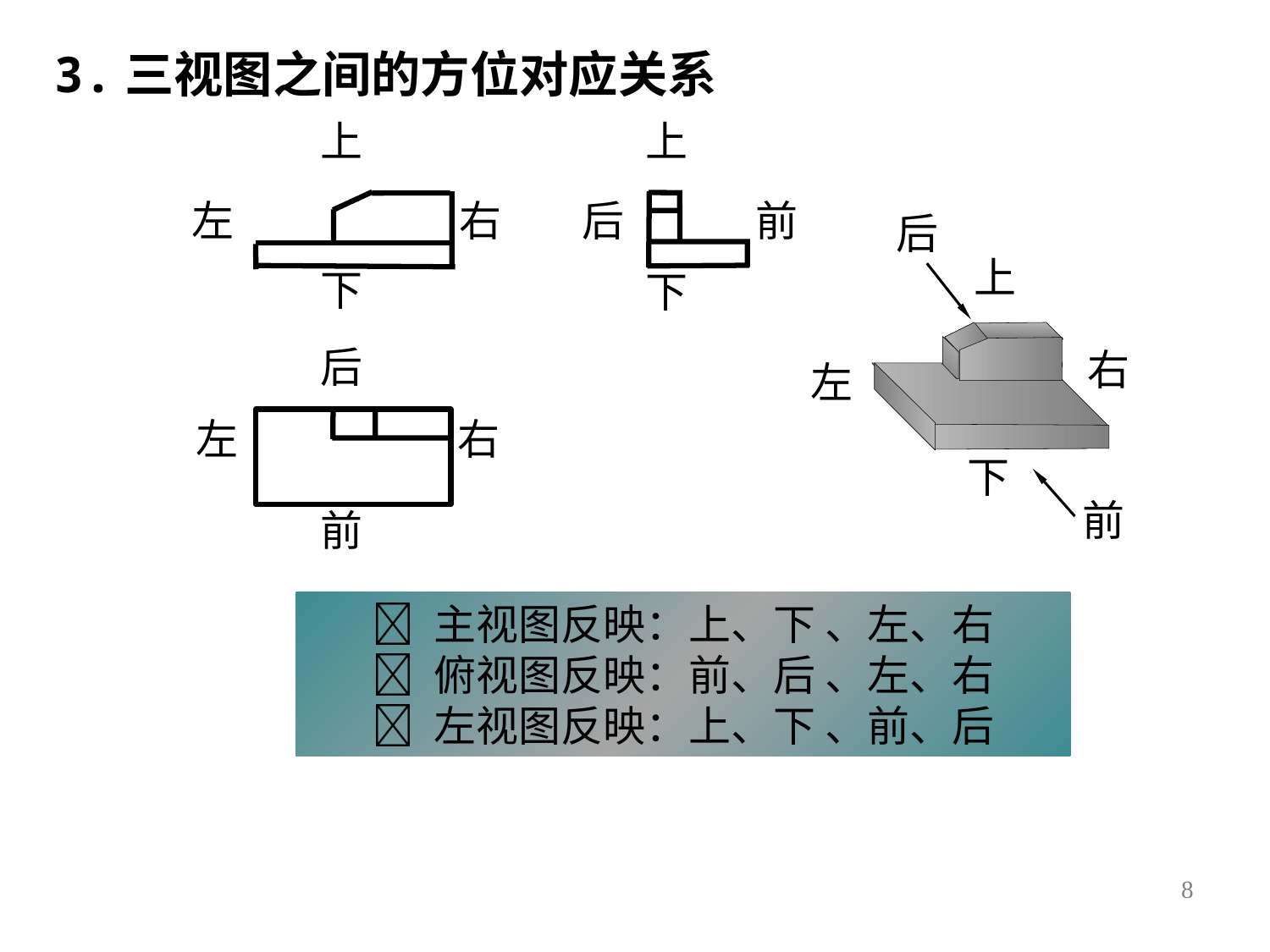

3.三视图之间的方位对应关系
上
上
左
右
后
前

后

上
下
下

后
右
左
左
右

下

前
前
• 主视图反映：上、下 、左、右
• 俯视图反映：前、后 、左、右
• 左视图反映：上、下 、前、后
8